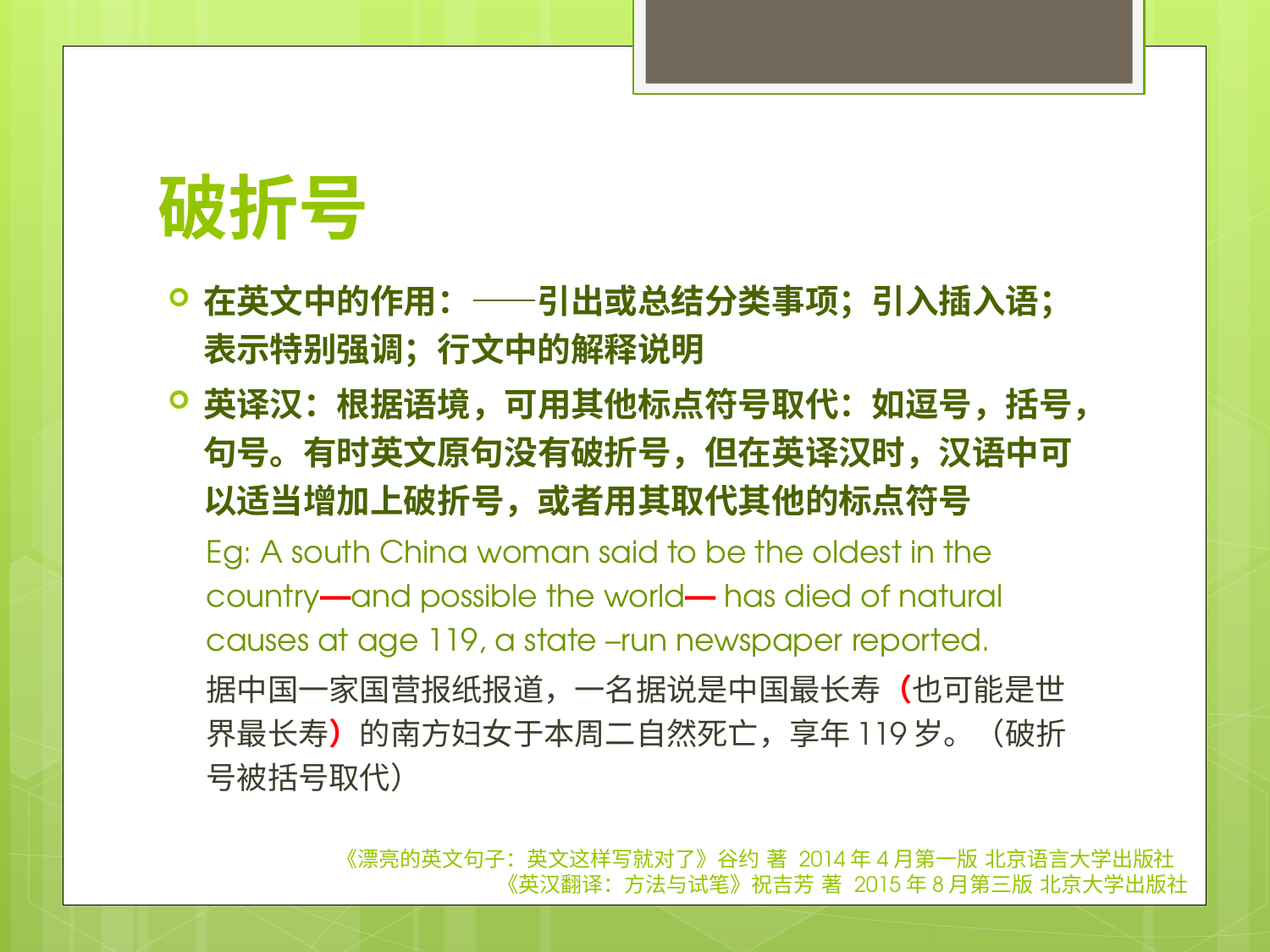

# 破折号
在英文中的作用：——引出或总结分类事项；引入插入语；表示特别强调；行文中的解释说明
英译汉：根据语境，可用其他标点符号取代：如逗号，括号，句号。有时英文原句没有破折号，但在英译汉时，汉语中可以适当增加上破折号，或者用其取代其他的标点符号
Eg: A south China woman said to be the oldest in the country—and possible the world— has died of natural causes at age 119, a state –run newspaper reported.
据中国一家国营报纸报道，一名据说是中国最长寿（也可能是世界最长寿）的南方妇女于本周二自然死亡，享年119岁。（破折号被括号取代）
《漂亮的英文句子：英文这样写就对了》谷约 著 2014年4月第一版 北京语言大学出版社
《英汉翻译：方法与试笔》祝吉芳 著 2015年8月第三版 北京大学出版社